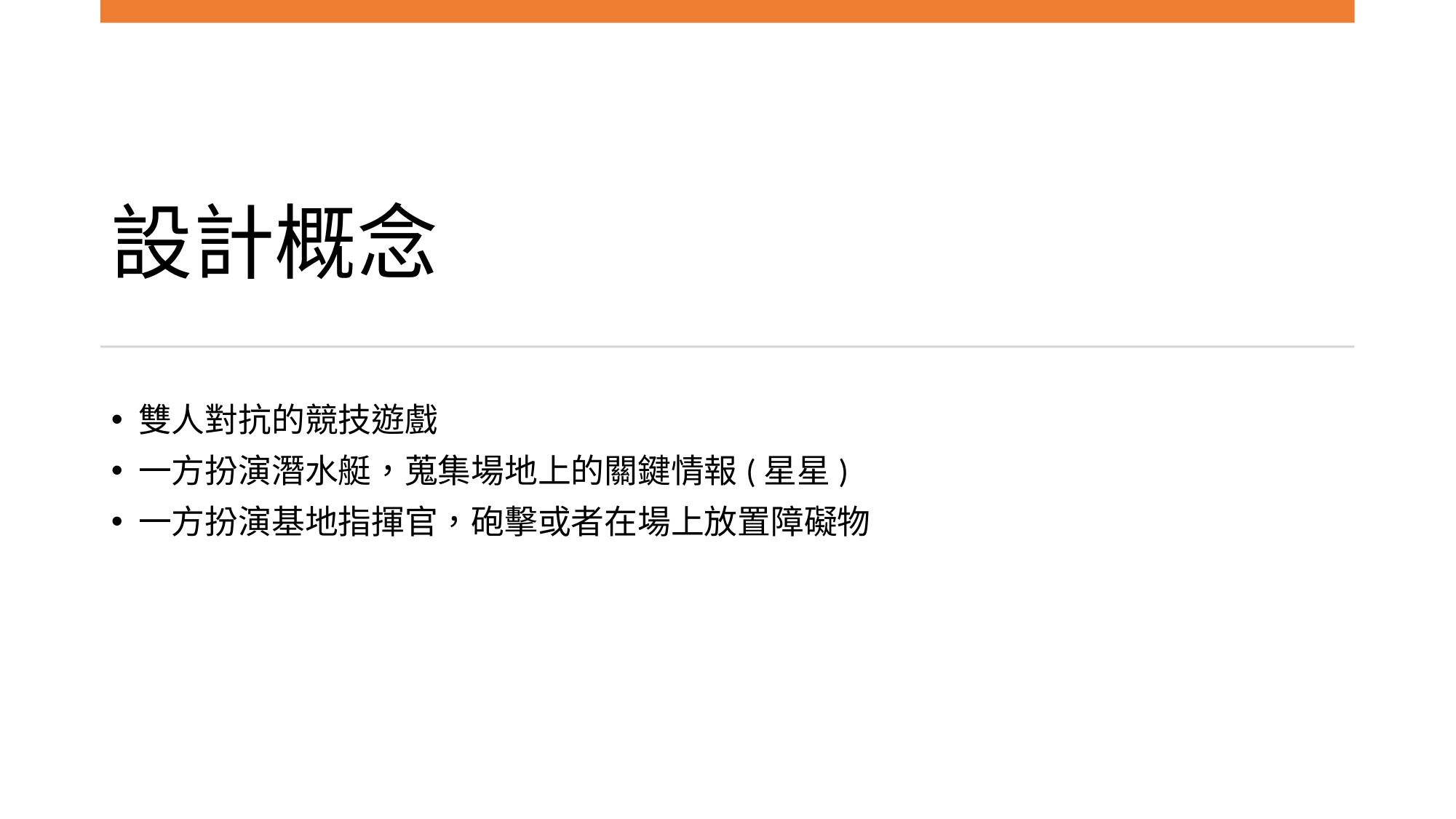

# 設計概念

雙人對抗的競技遊戲
一方扮演潛水艇，蒐集場地上的關鍵情報(星星)
一方扮演基地指揮官，砲擊或者在場上放置障礙物